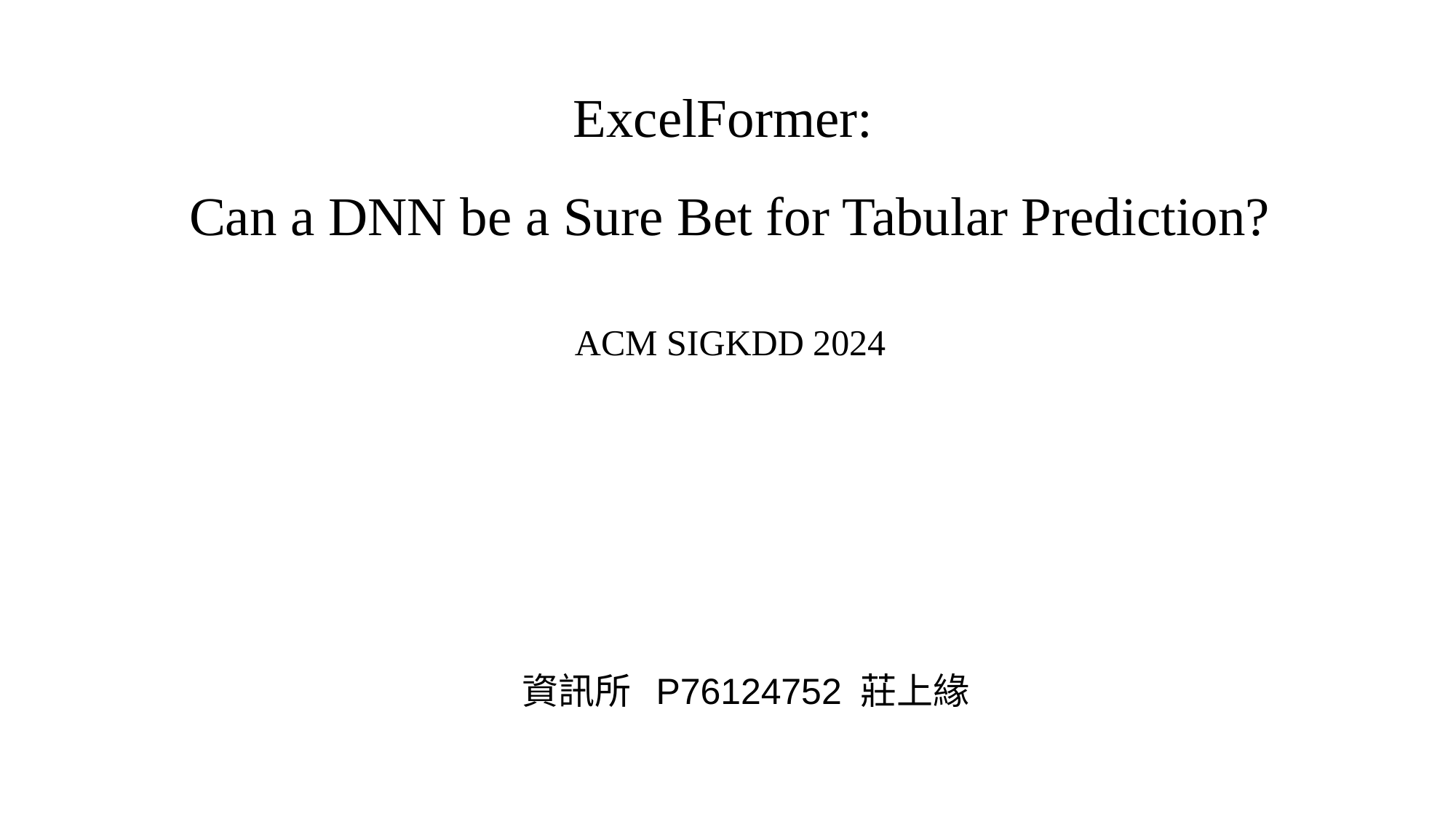

# ExcelFormer: Can a DNN be a Sure Bet for Tabular Prediction?
ACM SIGKDD 2024
資訊所  P76124752 莊上緣